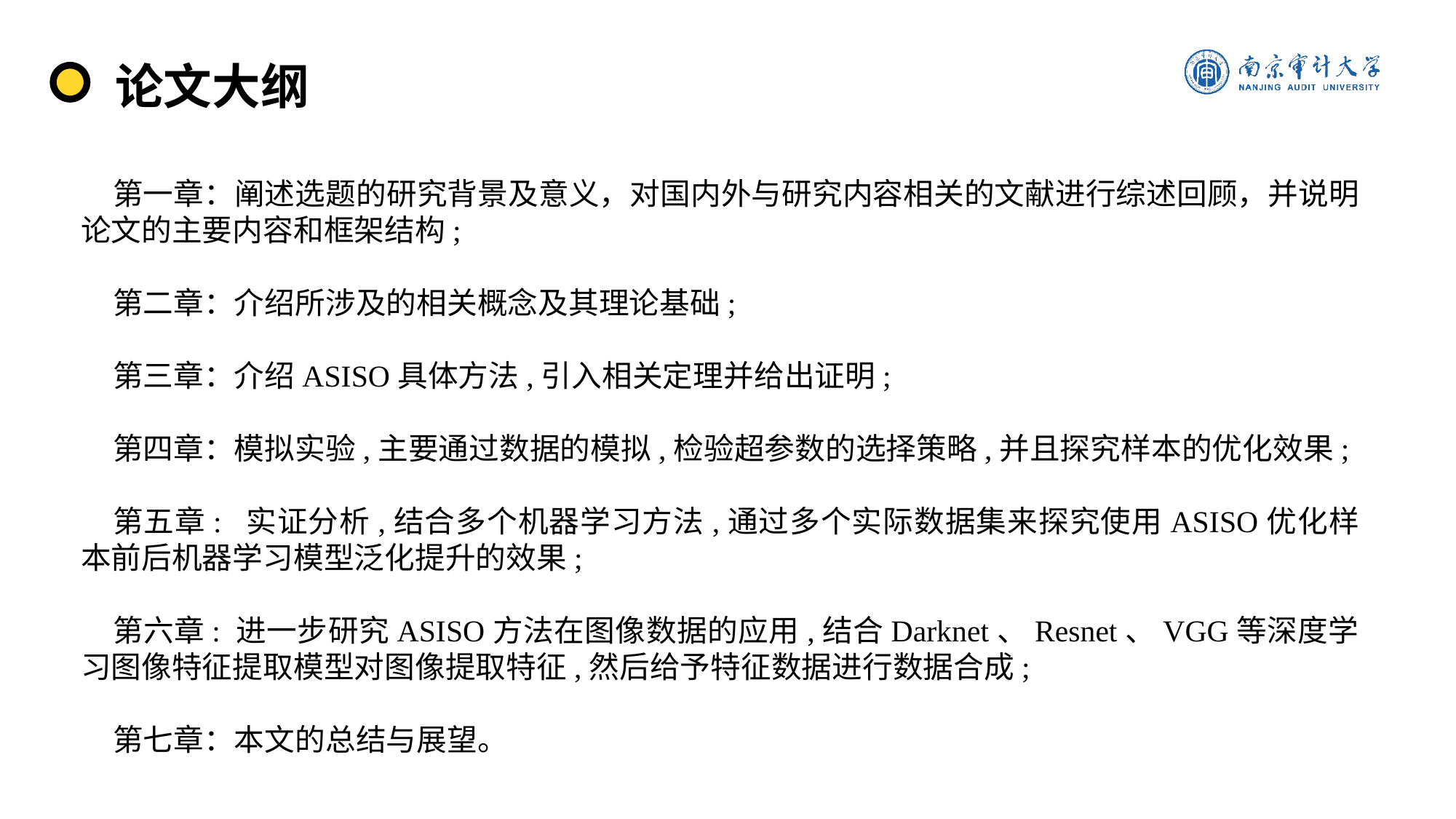

论文大纲

第一章：阐述选题的研究背景及意义，对国内外与研究内容相关的文献进行综述回顾，并说明论文的主要内容和框架结构;

第二章：介绍所涉及的相关概念及其理论基础;

第三章：介绍ASISO具体方法,引入相关定理并给出证明;

第四章：模拟实验,主要通过数据的模拟,检验超参数的选择策略,并且探究样本的优化效果;

第五章:  实证分析,结合多个机器学习方法,通过多个实际数据集来探究使用ASISO优化样本前后机器学习模型泛化提升的效果;

第六章: 进一步研究ASISO方法在图像数据的应用,结合Darknet、Resnet、VGG等深度学习图像特征提取模型对图像提取特征,然后给予特征数据进行数据合成;

第七章：本文的总结与展望。